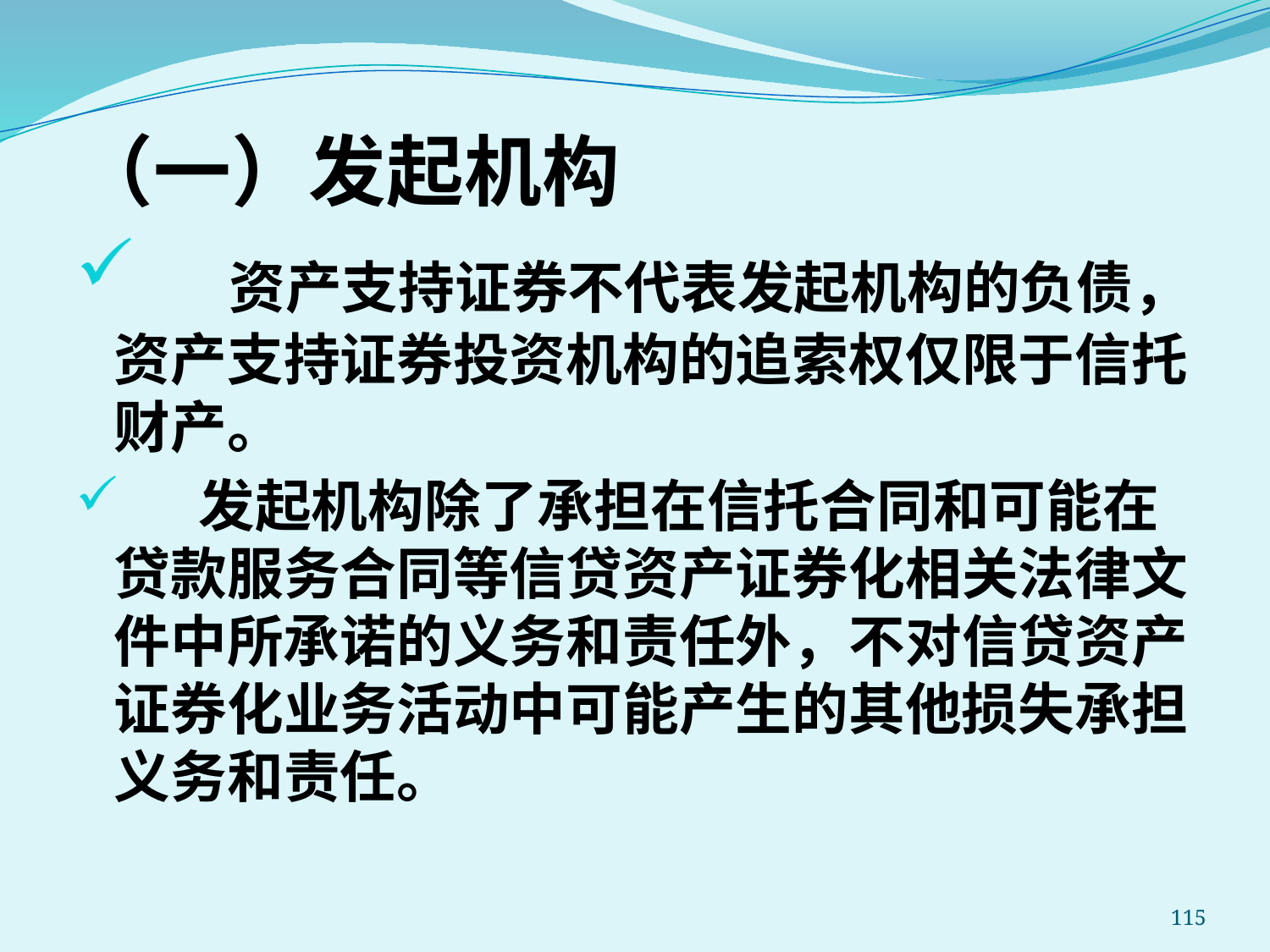

（一）发起机构
     资产支持证券不代表发起机构的负债，资产支持证券投资机构的追索权仅限于信托财产。
     发起机构除了承担在信托合同和可能在贷款服务合同等信贷资产证券化相关法律文件中所承诺的义务和责任外，不对信贷资产证券化业务活动中可能产生的其他损失承担义务和责任。

115